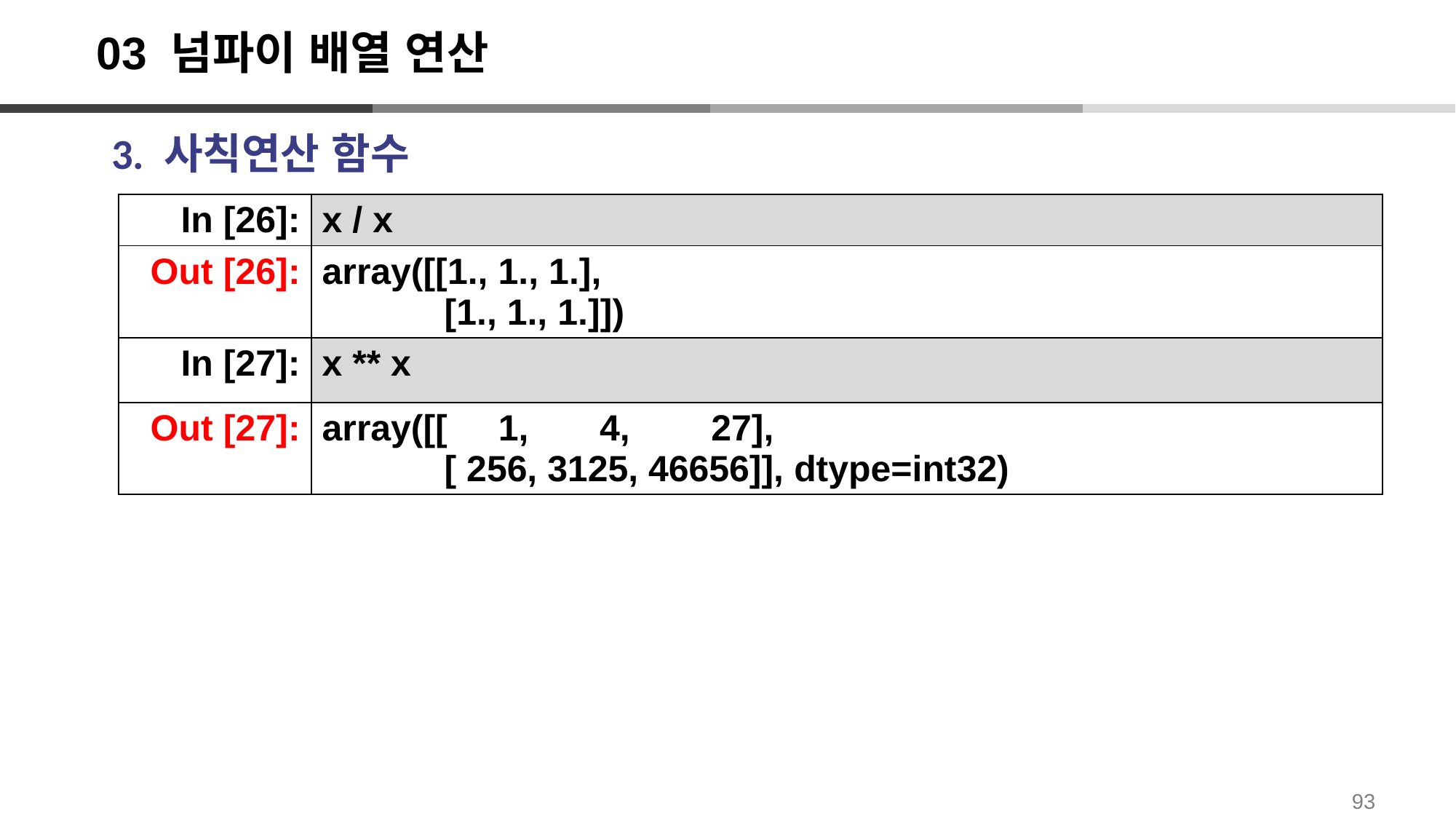

# 03 넘파이 배열 연산
3. 사칙연산 함수
| In [26]: | x / x |
| --- | --- |
| Out [26]: | array([[1., 1., 1.], [1., 1., 1.]]) |
| In [27]: | x \*\* x |
| Out [27]: | array([[ 1, 4, 27], [ 256, 3125, 46656]], dtype=int32) |